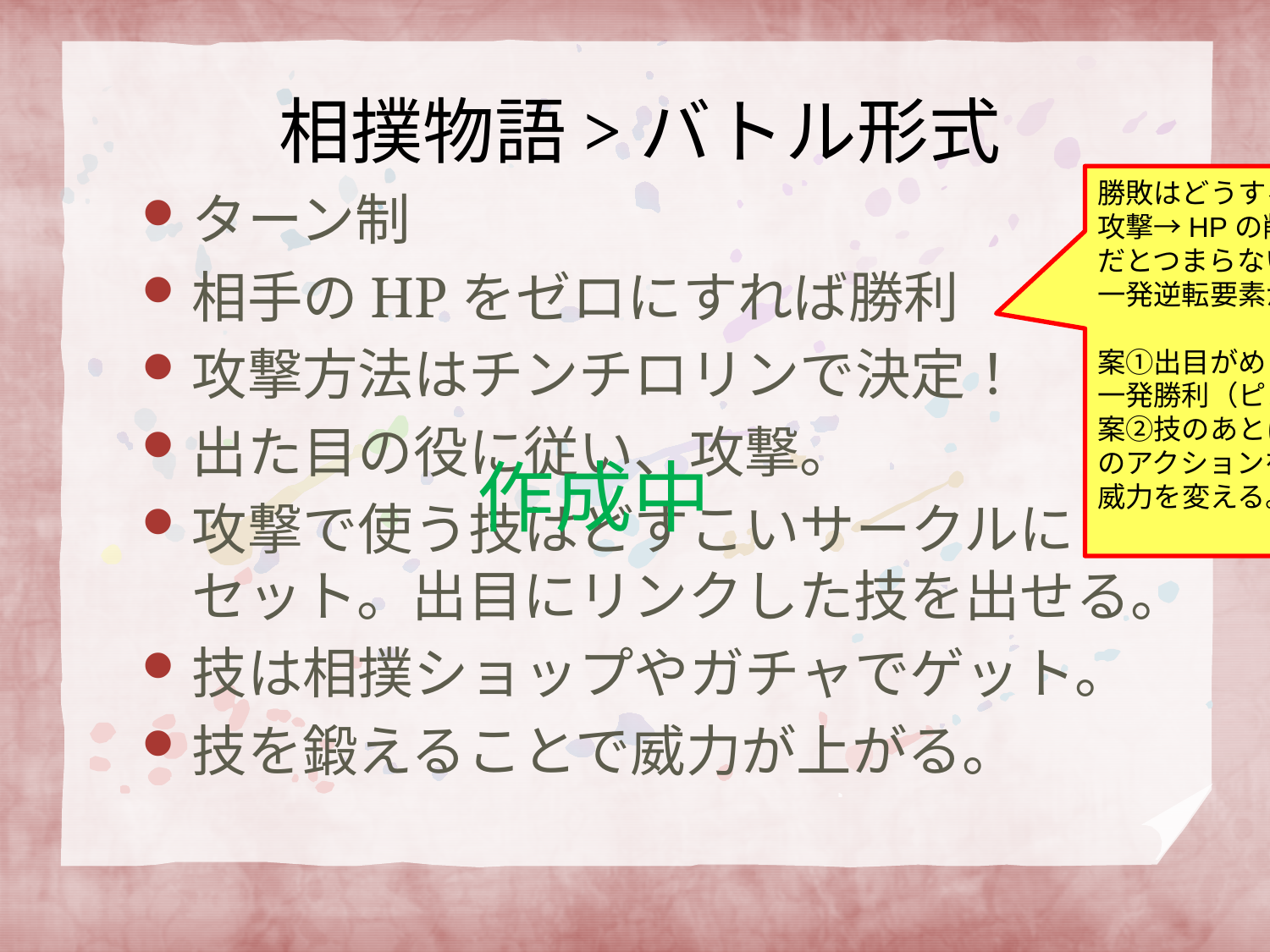

# 相撲物語>バトル形式
勝敗はどうする？
攻撃→HPの削り合いだけだとつまらない、
一発逆転要素が欲しい。

案①出目がめっちゃいいと一発勝利（ピンゾロ）
案②技のあとに画面連打とのアクションをいれて技の威力を変える。とか？

ターン制
相手のHPをゼロにすれば勝利
攻撃方法はチンチロリンで決定！
出た目の役に従い、攻撃。
攻撃で使う技はどすこいサークルにセット。出目にリンクした技を出せる。
技は相撲ショップやガチャでゲット。
技を鍛えることで威力が上がる。
作成中